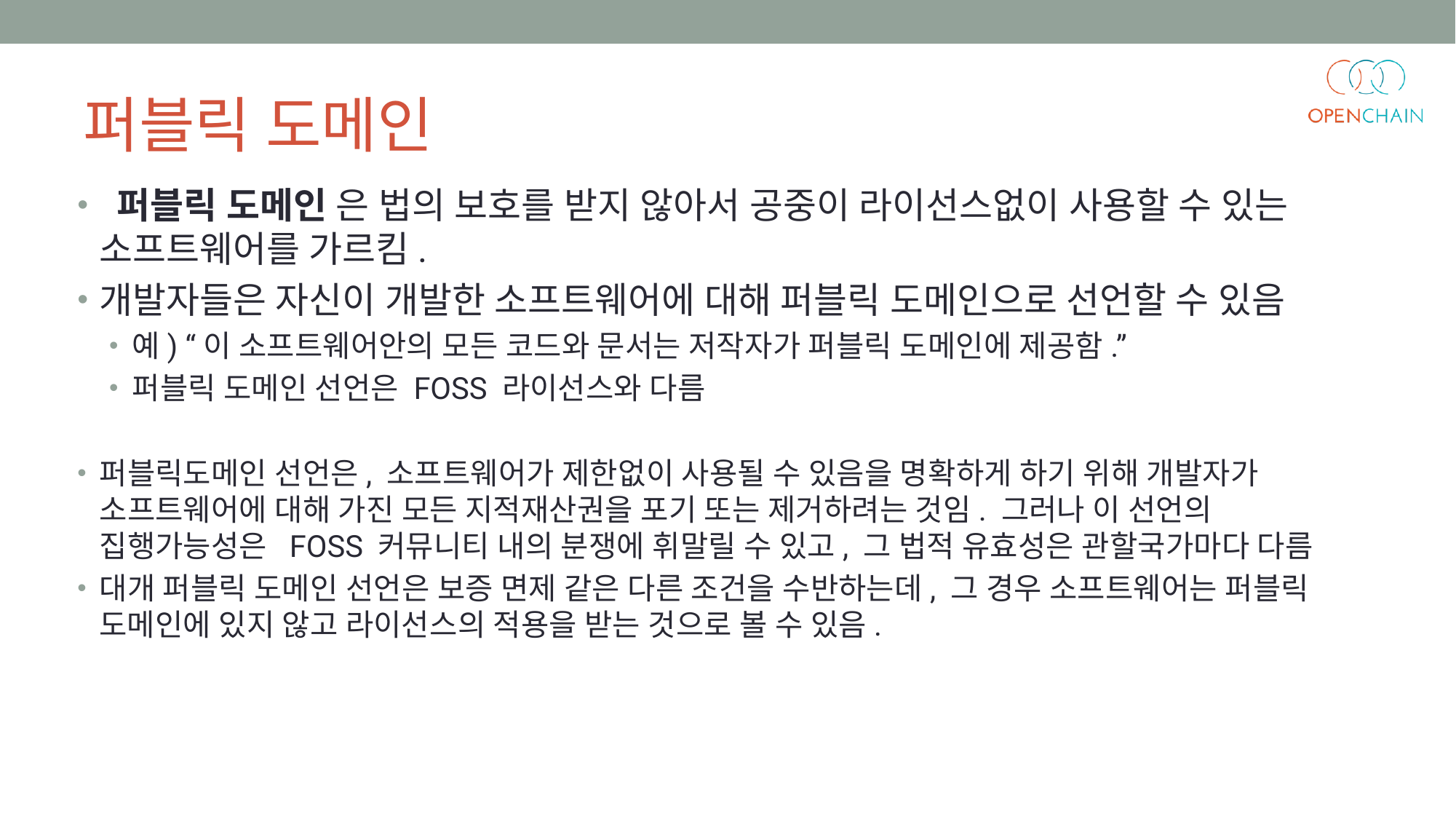

# 퍼블릭 도메인
 퍼블릭 도메인 은 법의 보호를 받지 않아서 공중이 라이선스없이 사용할 수 있는 소프트웨어를 가르킴.
개발자들은 자신이 개발한 소프트웨어에 대해 퍼블릭 도메인으로 선언할 수 있음
예) “이 소프트웨어안의 모든 코드와 문서는 저작자가 퍼블릭 도메인에 제공함.”
퍼블릭 도메인 선언은 FOSS 라이선스와 다름

퍼블릭도메인 선언은, 소프트웨어가 제한없이 사용될 수 있음을 명확하게 하기 위해 개발자가 소프트웨어에 대해 가진 모든 지적재산권을 포기 또는 제거하려는 것임. 그러나 이 선언의 집행가능성은  FOSS 커뮤니티 내의 분쟁에 휘말릴 수 있고, 그 법적 유효성은 관할국가마다 다름
대개 퍼블릭 도메인 선언은 보증 면제 같은 다른 조건을 수반하는데, 그 경우 소프트웨어는 퍼블릭 도메인에 있지 않고 라이선스의 적용을 받는 것으로 볼 수 있음.